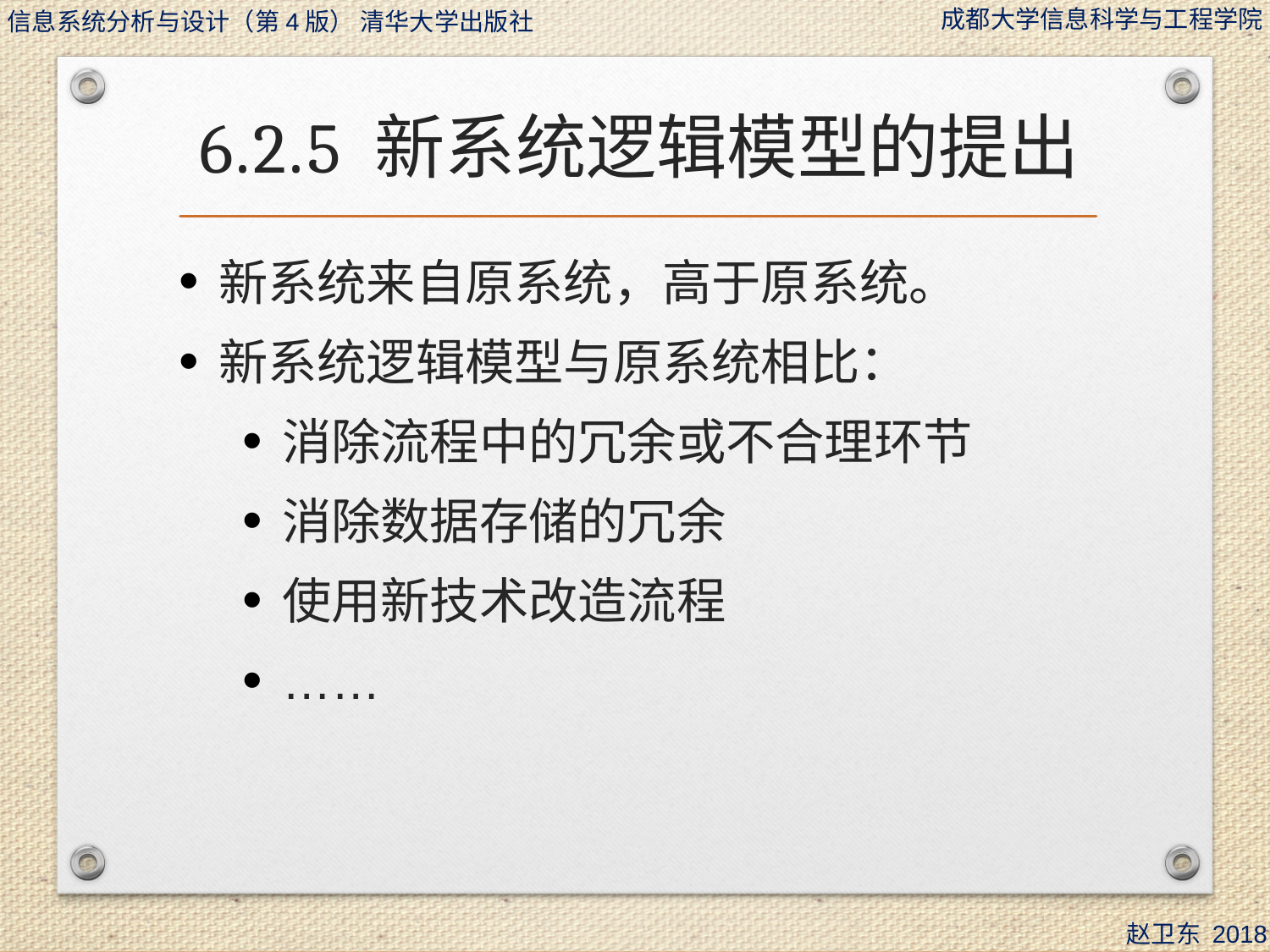

# 6.2.5 新系统逻辑模型的提出
新系统来自原系统，高于原系统。
新系统逻辑模型与原系统相比：
消除流程中的冗余或不合理环节
消除数据存储的冗余
使用新技术改造流程
……